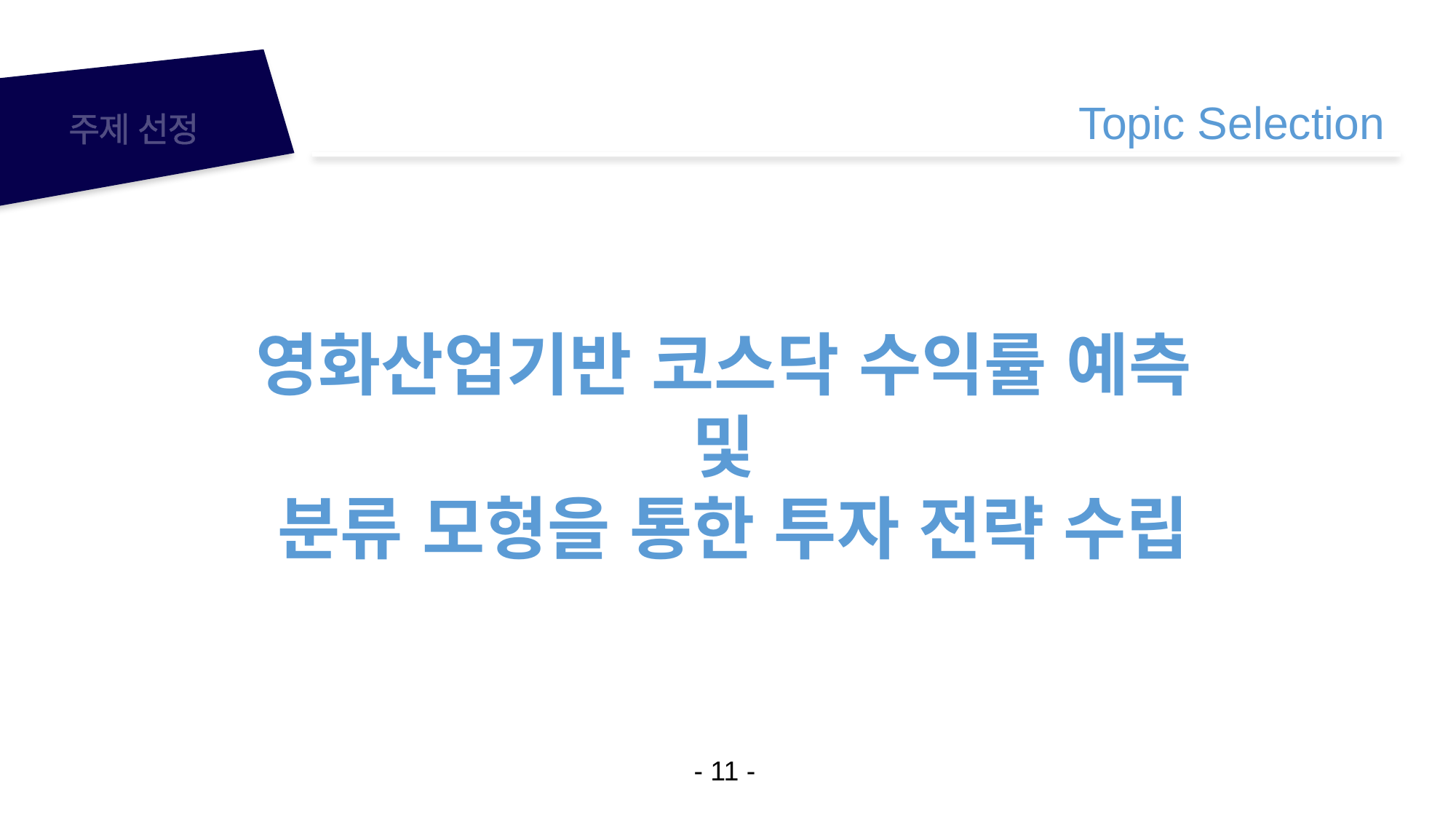

Topic Selection
주제 선정
영화산업기반 코스닥 수익률 예측
및
분류 모형을 통한 투자 전략 수립
- 11 -